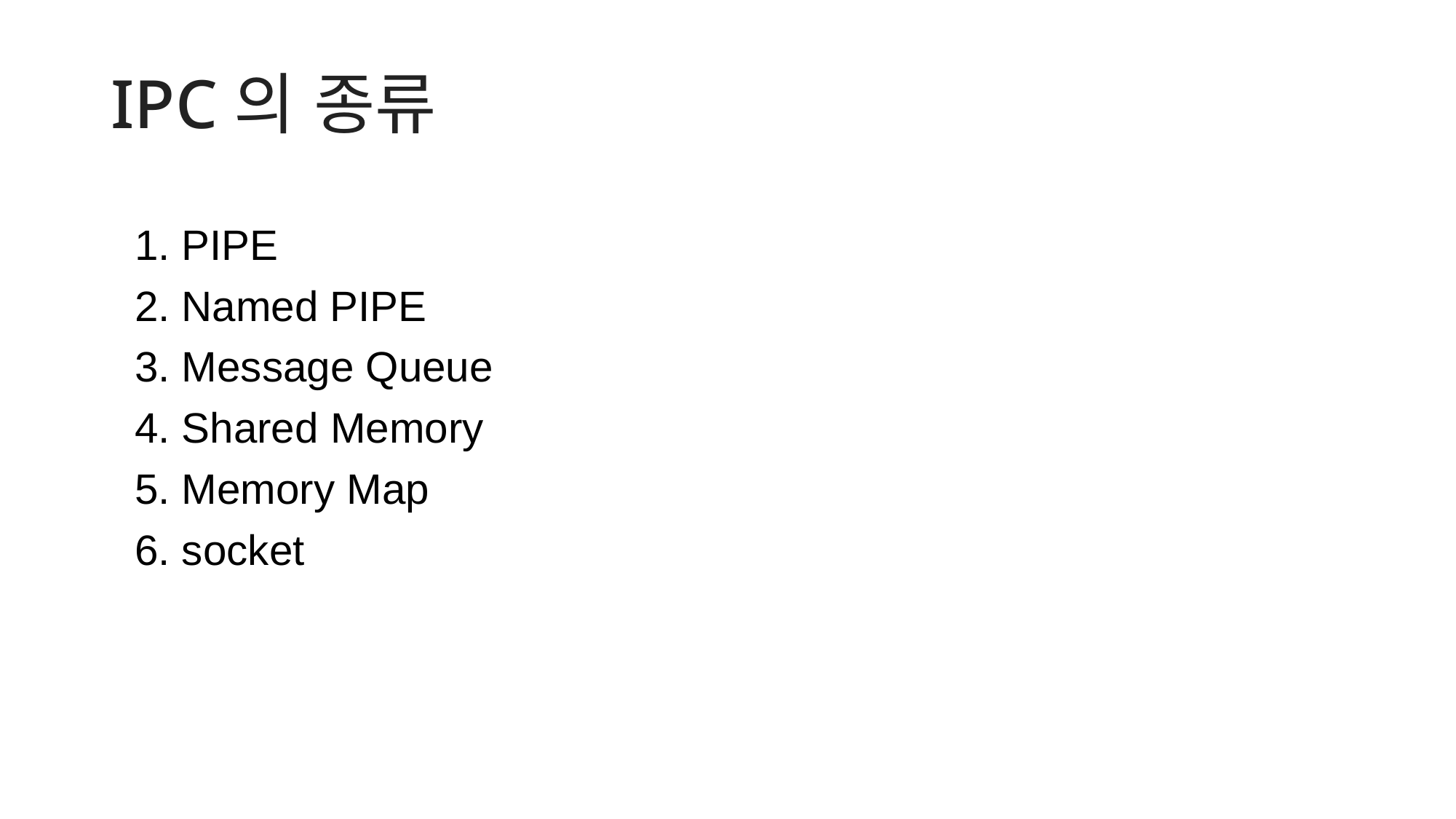

# IPC의 종류
  1. PIPE
  2. Named PIPE
  3. Message Queue
  4. Shared Memory
  5. Memory Map
  6. socket